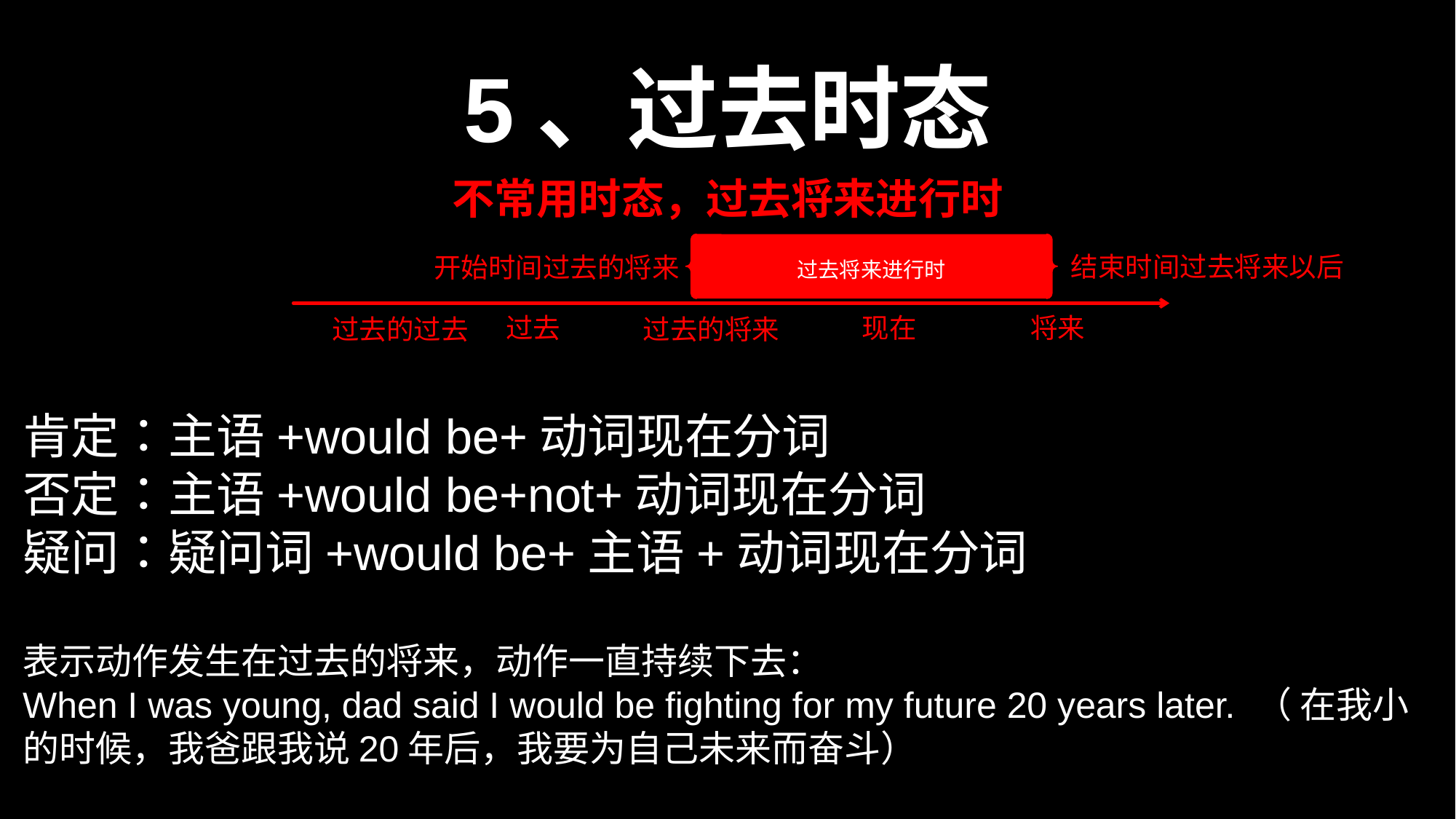

5、过去时态
不常用时态，过去将来进行时
过去将来进行时
过去
将来
现在
过去的将来
过去的过去
结束时间过去将来以后
开始时间过去的将来
肯定：主语+would be+动词现在分词
否定：主语+would be+not+动词现在分词
疑问：疑问词+would be+主语+动词现在分词

表示动作发生在过去的将来，动作一直持续下去：
When I was young, dad said I would be fighting for my future 20 years later. （ 在我小的时候，我爸跟我说20年后，我要为自己未来而奋斗）